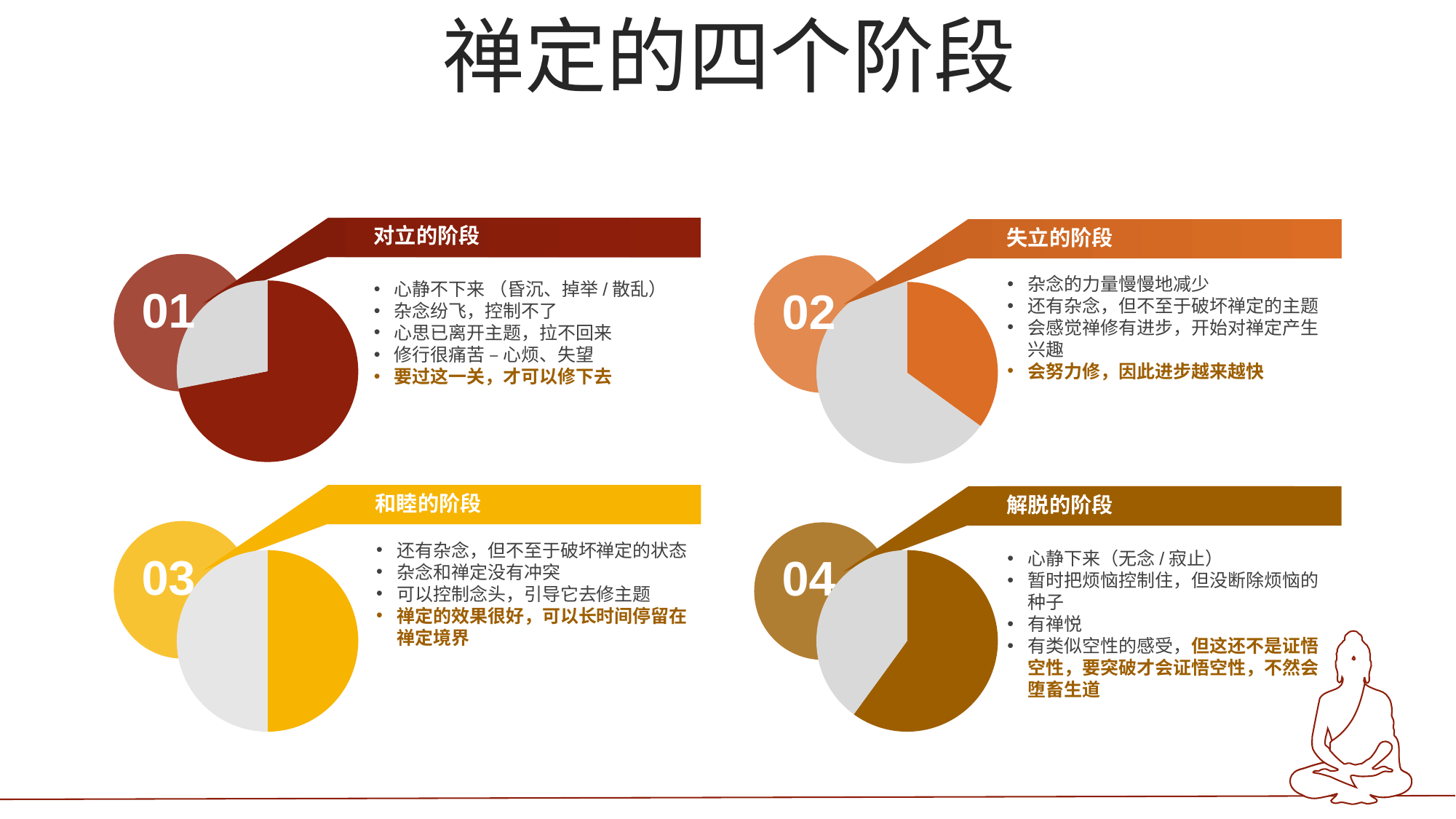

禅定的四个阶段
对立的阶段

失立的阶段

杂念的力量慢慢地减少
还有杂念，但不至于破坏禅定的主题
会感觉禅修有进步，开始对禅定产生兴趣
会努力修，因此进步越来越快
心静不下来 （昏沉、掉举/散乱）
杂念纷飞，控制不了
心思已离开主题，拉不回来
修行很痛苦 – 心烦、失望
要过这一关，才可以修下去

### Chart

| Category | Sales |
|---|---|
| 1st Qtr | 8.2 |
| 2nd Qtr | 3.2 |

### Chart

| Category | Sales |
|---|---|
| 1st Qtr | 35.0 |
| 2nd Qtr | 65.0 |
01
02

和睦的阶段

解脱的阶段

还有杂念，但不至于破坏禅定的状态
杂念和禅定没有冲突
可以控制念头，引导它去修主题
禅定的效果很好，可以长时间停留在禅定境界
心静下来（无念/寂止）
暂时把烦恼控制住，但没断除烦恼的种子
有禅悦
有类似空性的感受，但这还不是证悟空性，要突破才会证悟空性，不然会堕畜生道
03

### Chart

| Category | Sales |
|---|---|
| 1st Qtr | 50.0 |
| 2nd Qtr | 50.0 |

### Chart

| Category | Sales |
|---|---|
| 1st Qtr | 60.0 |
| 2nd Qtr | 40.0 |
04